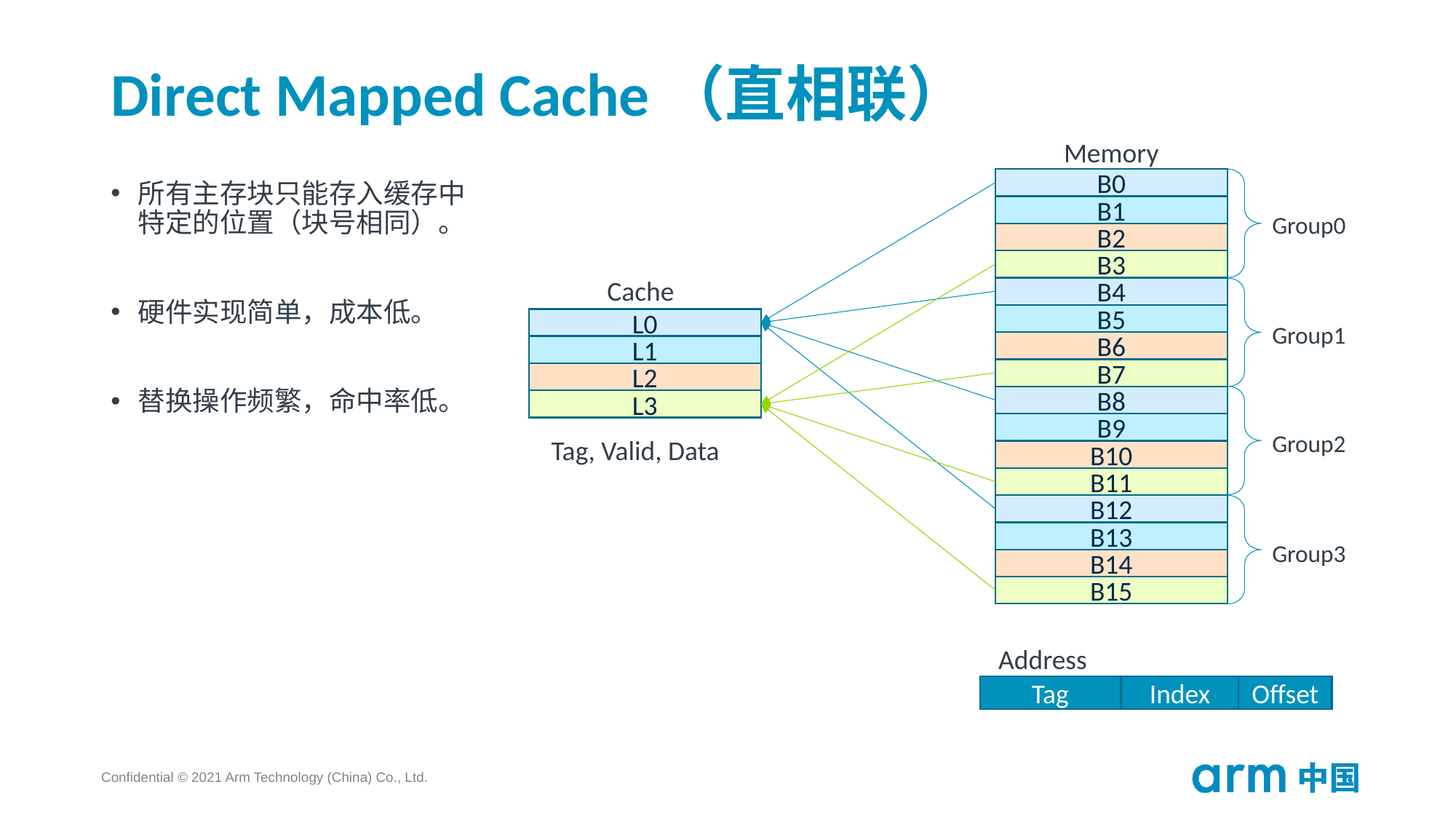

# Direct Mapped Cache（直相联）
Memory
B0

B1
Group0
B2
B3
Cache
B4

B5
L0
Group1
B6
L1
B7
L2

B8
L3
B9
Group2
Tag, Valid, Data
B10
B11
B12

B13
Group3
B14
B15
所有主存块只能存入缓存中特定的位置（块号相同）。

硬件实现简单，成本低。

替换操作频繁，命中率低。
Address
Tag
Index
Offset